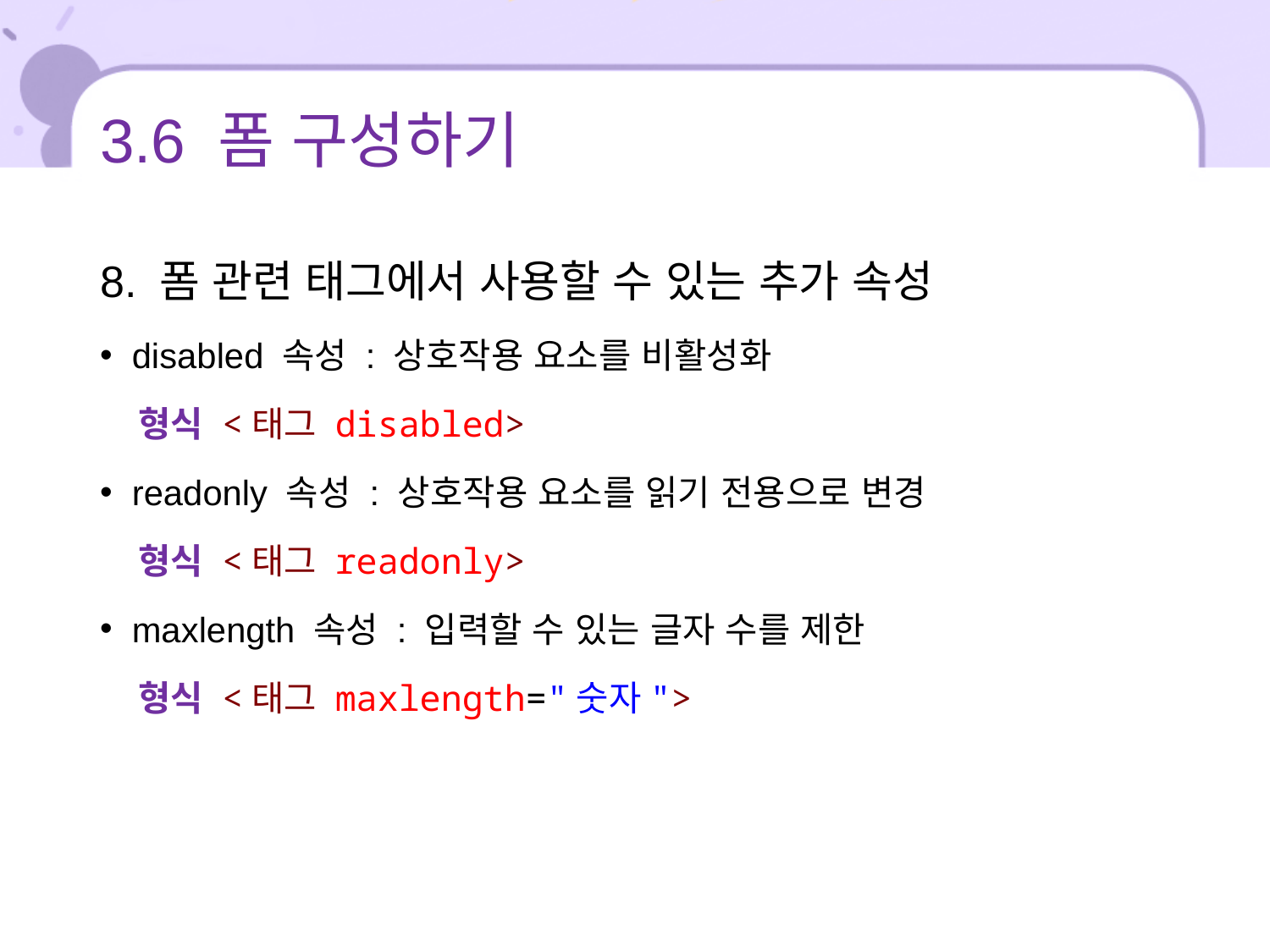

# 3.6 폼 구성하기
8. 폼 관련 태그에서 사용할 수 있는 추가 속성
disabled 속성 : 상호작용 요소를 비활성화
   형식 <태그 disabled>
readonly 속성 : 상호작용 요소를 읽기 전용으로 변경
   형식 <태그 readonly>
maxlength 속성 : 입력할 수 있는 글자 수를 제한
   형식 <태그 maxlength="숫자">